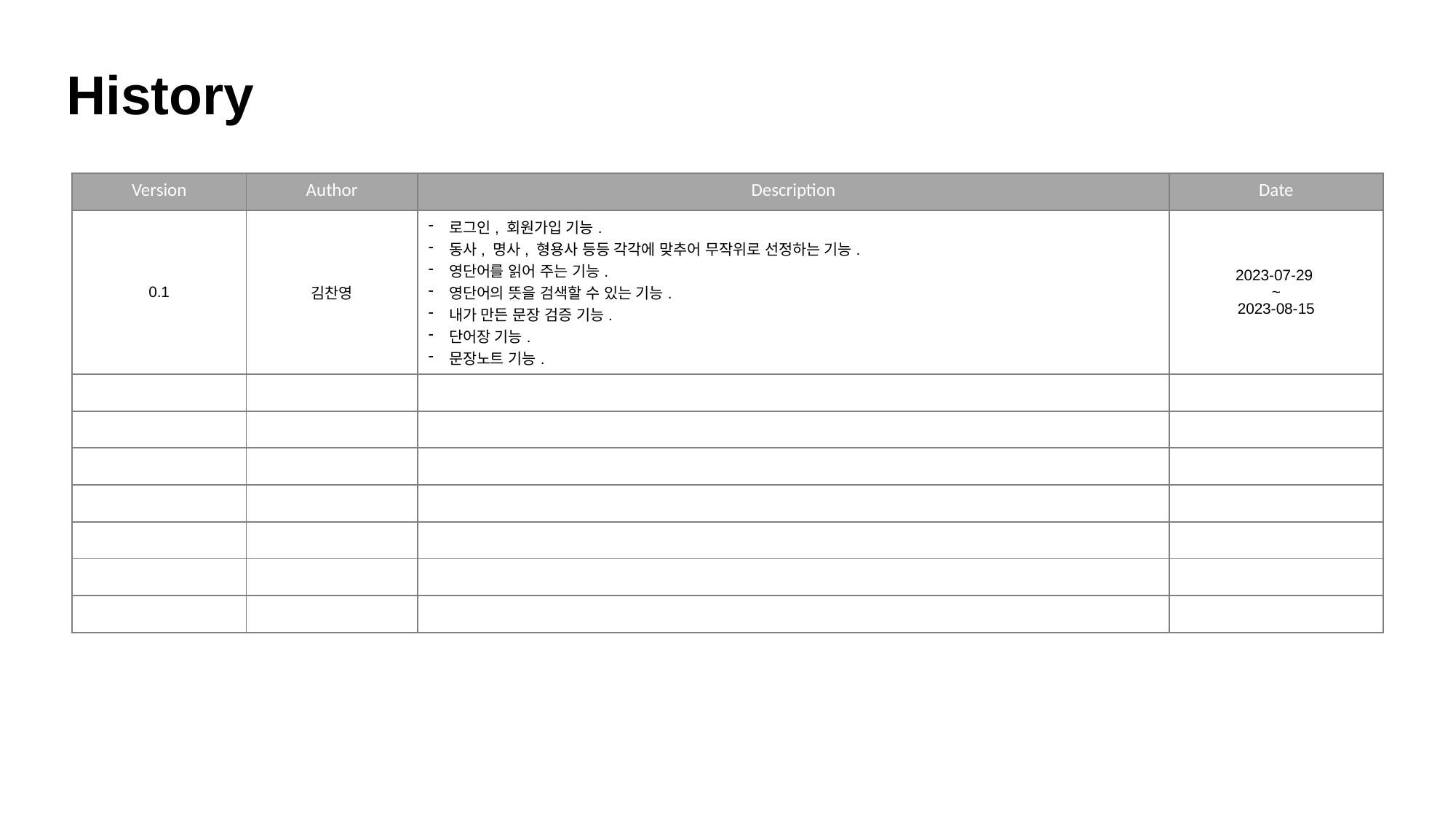

History
| Version | Author | Description | Date |
| --- | --- | --- | --- |
| 0.1 | 김찬영 | 로그인, 회원가입 기능. 동사, 명사, 형용사 등등 각각에 맞추어 무작위로 선정하는 기능. 영단어를 읽어 주는 기능. 영단어의 뜻을 검색할 수 있는 기능. 내가 만든 문장 검증 기능. 단어장 기능. 문장노트 기능. | 2023-07-29 ~ 2023-08-15 |
|  |  |  |  |
|  |  |  |  |
|  |  |  |  |
|  |  |  |  |
|  |  |  |  |
|  |  |  |  |
|  |  |  |  |